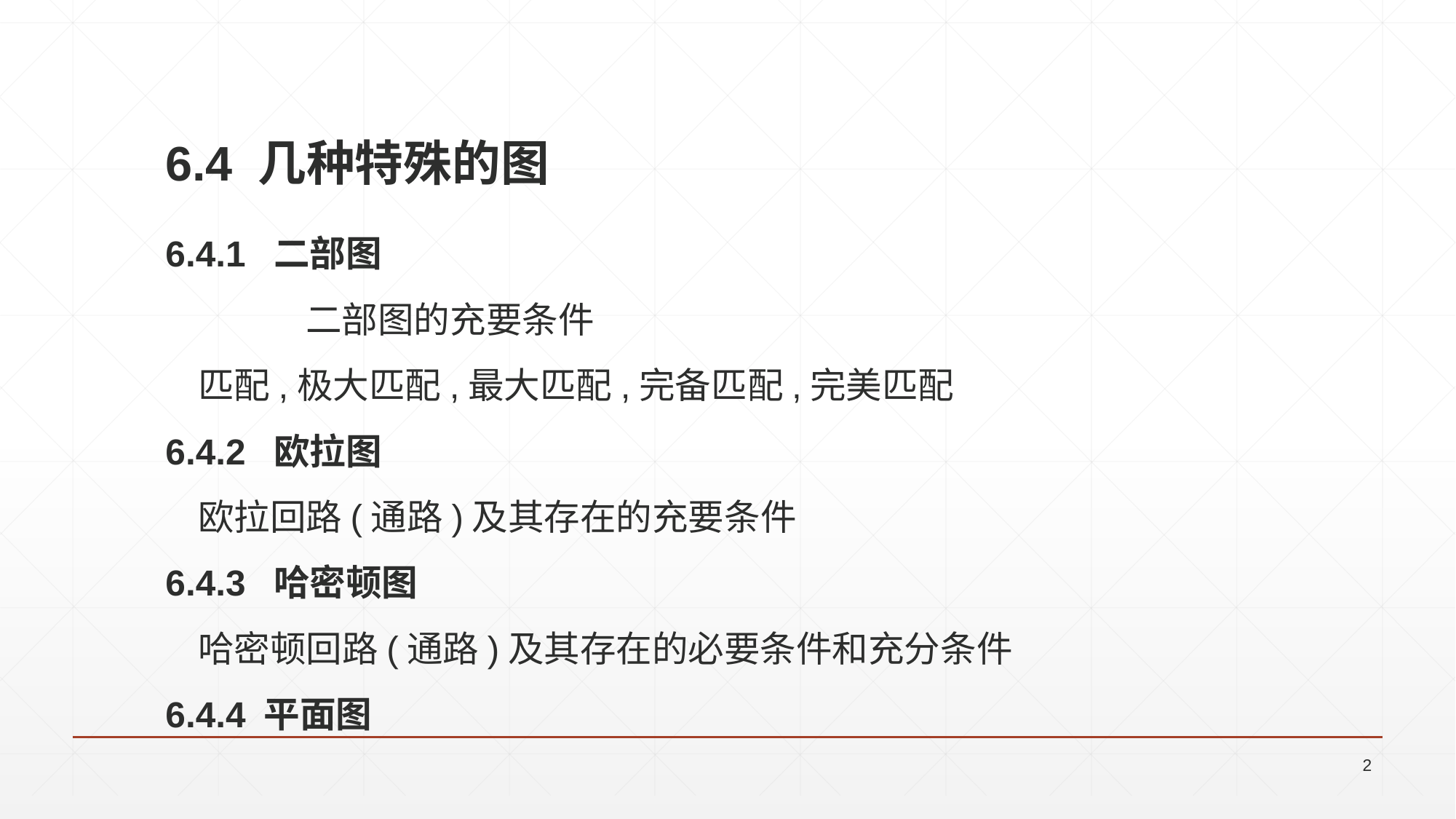

6.4 几种特殊的图
6.4.1 	二部图
      	二部图的充要条件
	匹配,极大匹配,最大匹配,完备匹配,完美匹配
6.4.2 	欧拉图
	欧拉回路(通路)及其存在的充要条件
6.4.3	哈密顿图
	哈密顿回路(通路)及其存在的必要条件和充分条件
6.4.4 平面图
2